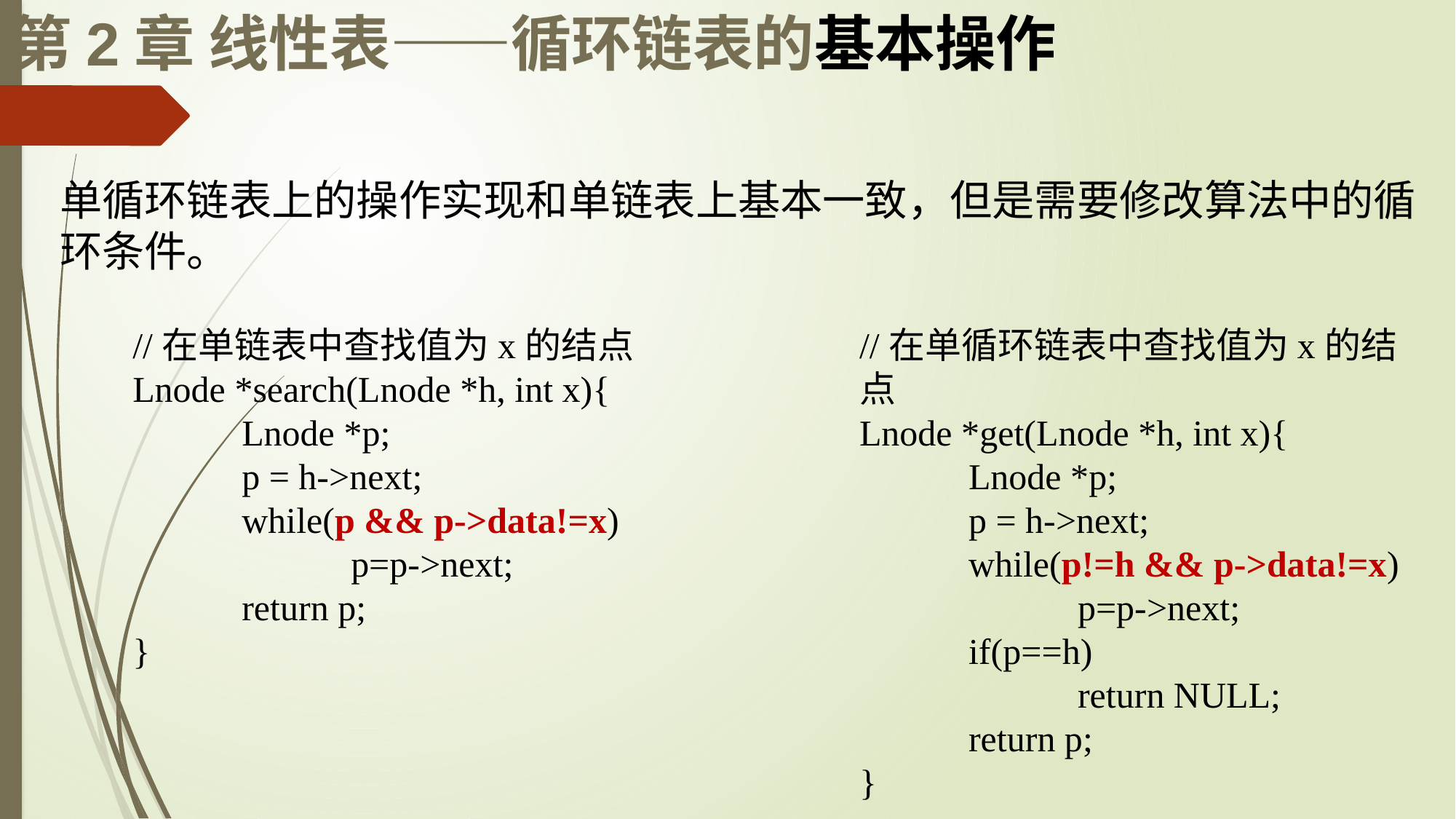

# 第2章 线性表——循环链表的基本操作
单循环链表上的操作实现和单链表上基本一致，但是需要修改算法中的循环条件。
//在单链表中查找值为x的结点
Lnode *search(Lnode *h, int x){
	Lnode *p;
	p = h->next;
	while(p && p->data!=x)
		p=p->next;
	return p;
}
//在单循环链表中查找值为x的结点
Lnode *get(Lnode *h, int x){
	Lnode *p;
	p = h->next;
	while(p!=h && p->data!=x)
		p=p->next;
	if(p==h)
		return NULL;
	return p;
}